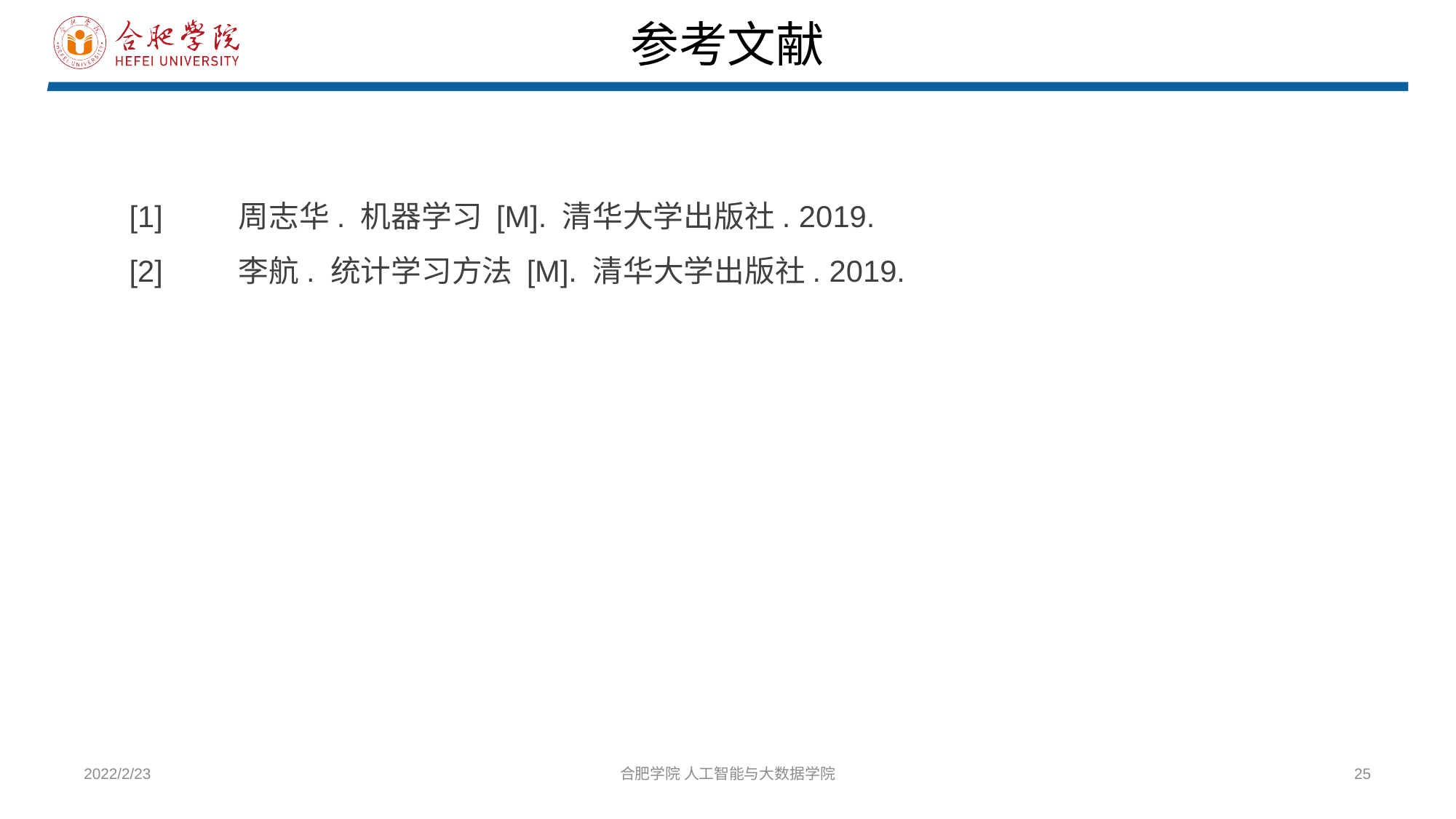

参考文献
[1]	周志华. 机器学习 [M]. 清华大学出版社. 2019.
[2]	李航. 统计学习方法 [M]. 清华大学出版社. 2019.

2022/2/23
合肥学院 人工智能与大数据学院
25